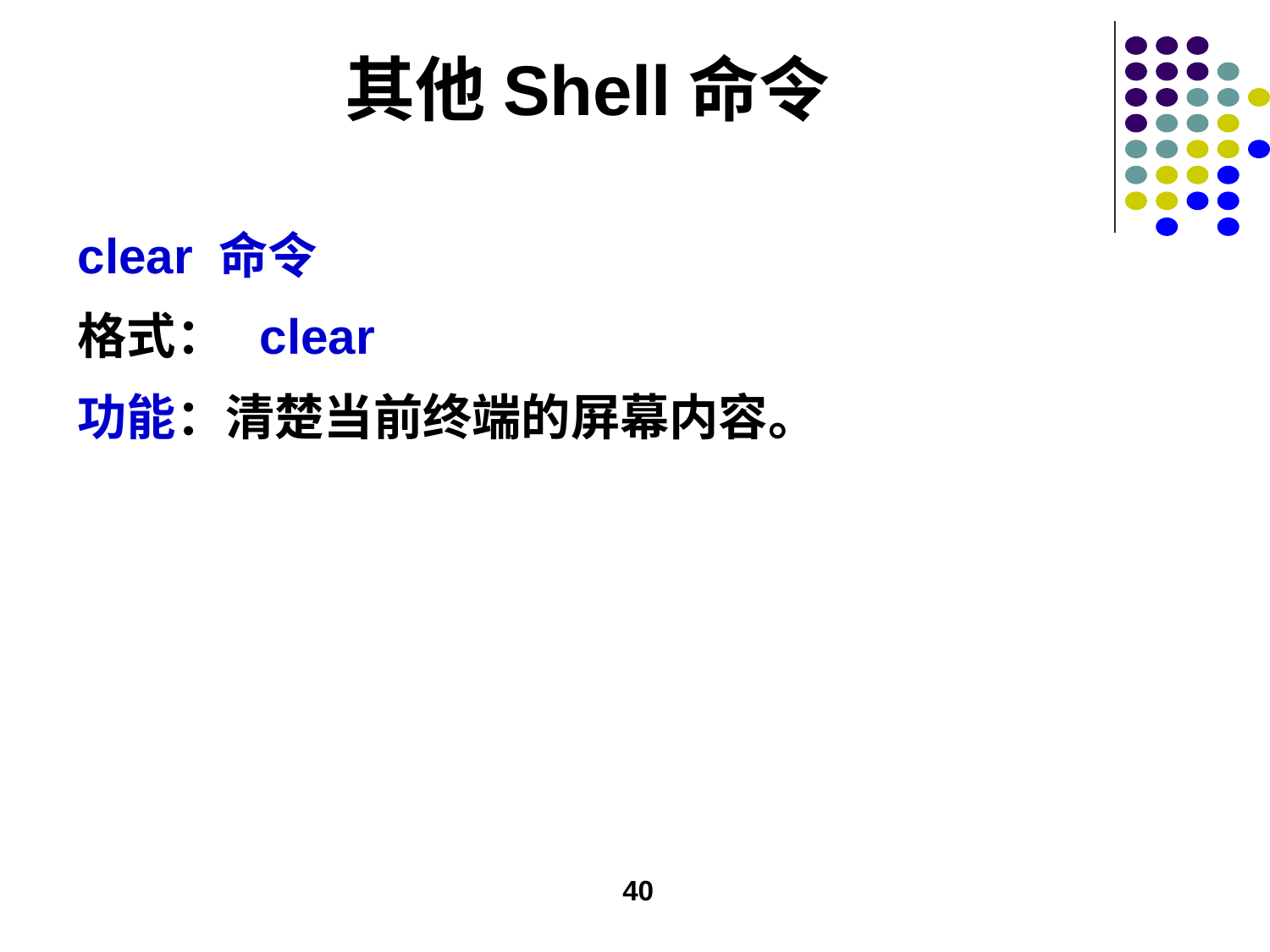

# 其他Shell命令
clear 命令
格式：  clear
功能：清楚当前终端的屏幕内容。
40